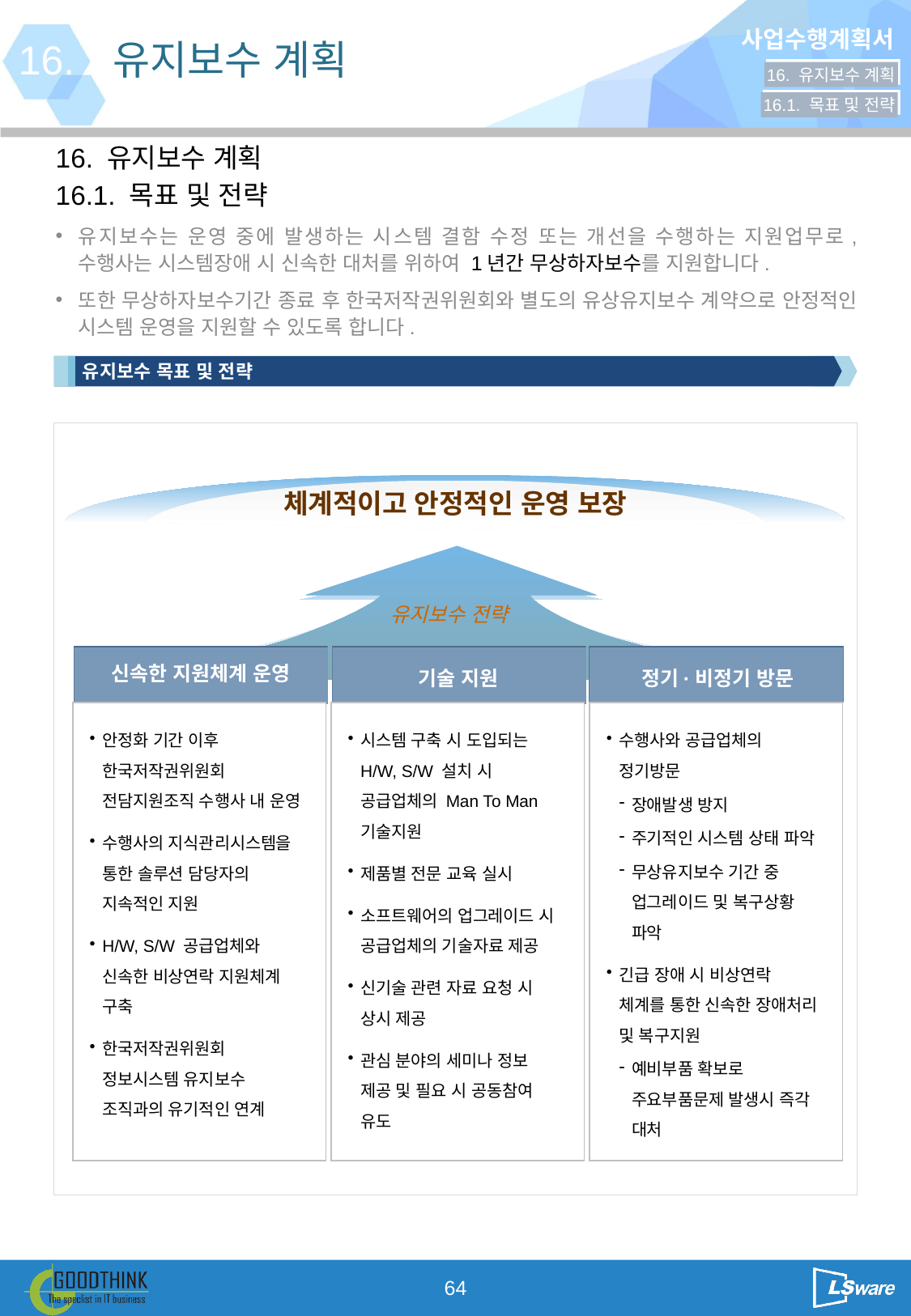

16.
유지보수 계획
16. 유지보수 계획
16.1. 목표 및 전략
16. 유지보수 계획
16.1. 목표 및 전략
유지보수는 운영 중에 발생하는 시스템 결함 수정 또는 개선을 수행하는 지원업무로, 수행사는 시스템장애 시 신속한 대처를 위하여 1년간 무상하자보수를 지원합니다.
또한 무상하자보수기간 종료 후 한국저작권위원회와 별도의 유상유지보수 계약으로 안정적인 시스템 운영을 지원할 수 있도록 합니다.

유지보수 목표 및 전략

체계적이고 안정적인 운영 보장

유지보수 전략

기술 지원

시스템 구축 시 도입되는 H/W, S/W 설치 시 공급업체의 Man To Man 기술지원
제품별 전문 교육 실시
소프트웨어의 업그레이드 시 공급업체의 기술자료 제공
신기술 관련 자료 요청 시 상시 제공
관심 분야의 세미나 정보 제공 및 필요 시 공동참여 유도

신속한 지원체계 운영

안정화 기간 이후 한국저작권위원회 전담지원조직 수행사 내 운영
수행사의 지식관리시스템을 통한 솔루션 담당자의 지속적인 지원
H/W, S/W 공급업체와 신속한 비상연락 지원체계 구축
한국저작권위원회 정보시스템 유지보수 조직과의 유기적인 연계

정기·비정기 방문

수행사와 공급업체의 정기방문
장애발생 방지
주기적인 시스템 상태 파악
무상유지보수 기간 중 업그레이드 및 복구상황 파악
긴급 장애 시 비상연락 체계를 통한 신속한 장애처리 및 복구지원
예비부품 확보로 주요부품문제 발생시 즉각 대처